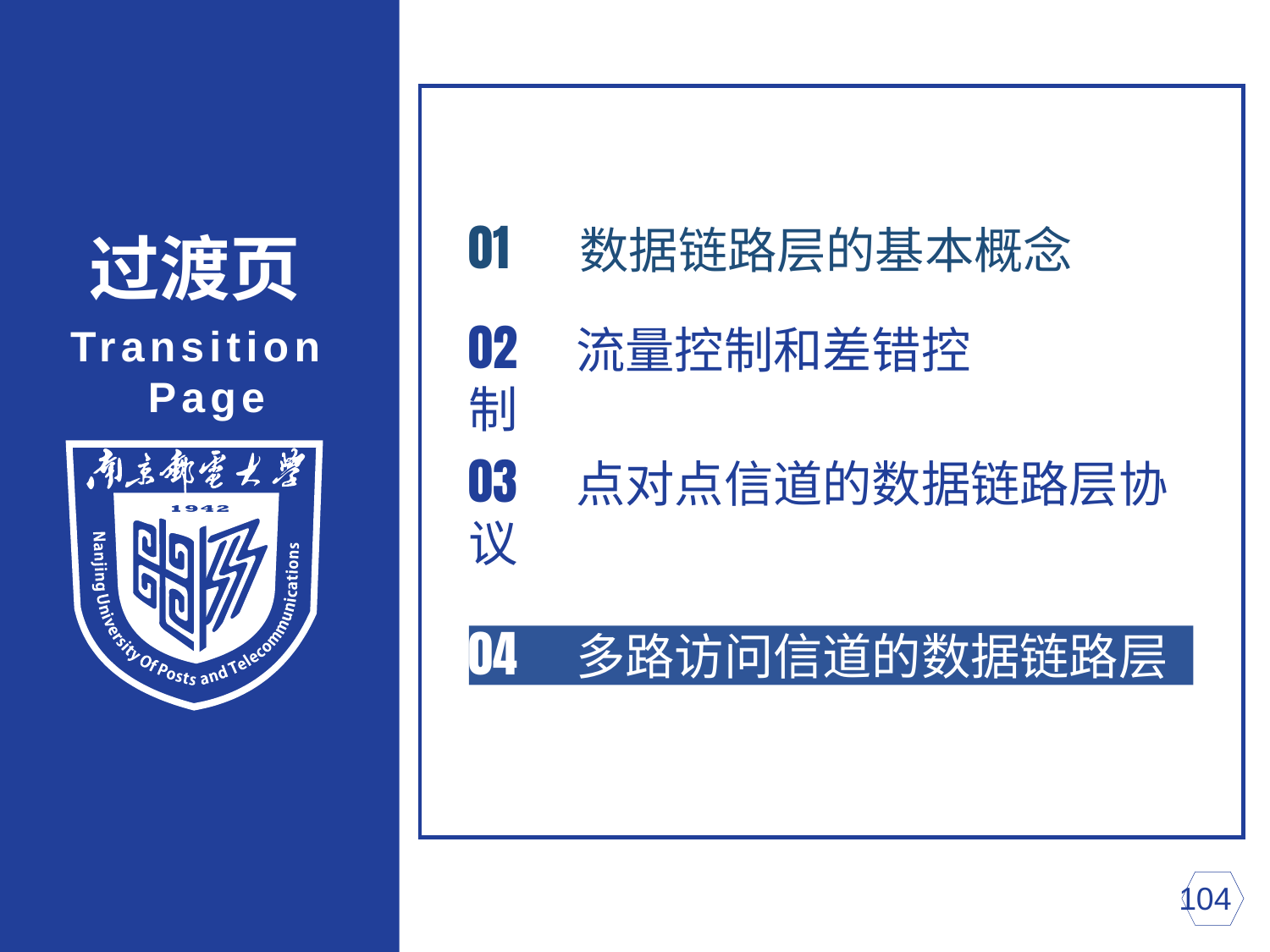

过渡页
01     数据链路层的基本概念
Transition  Page
02    流量控制和差错控制

03    点对点信道的数据链路层协议
04    多路访问信道的数据链路层

 104